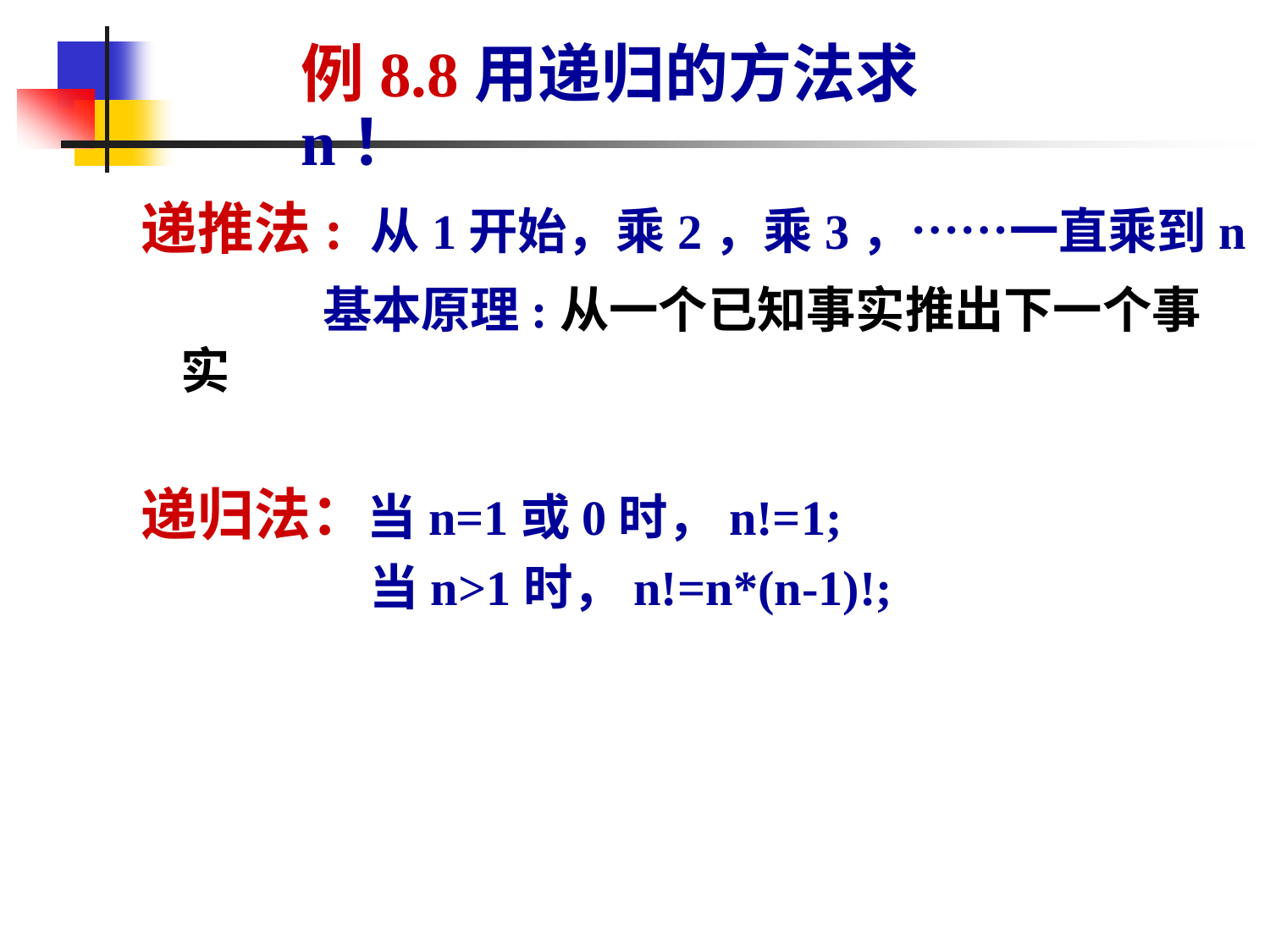

例8.8用递归的方法求n！
递推法: 从1开始，乘2，乘3，……一直乘到n
             基本原理:从一个已知事实推出下一个事实

递归法：当n=1或0时，n!=1;
        当n>1时，n!=n*(n-1)!;